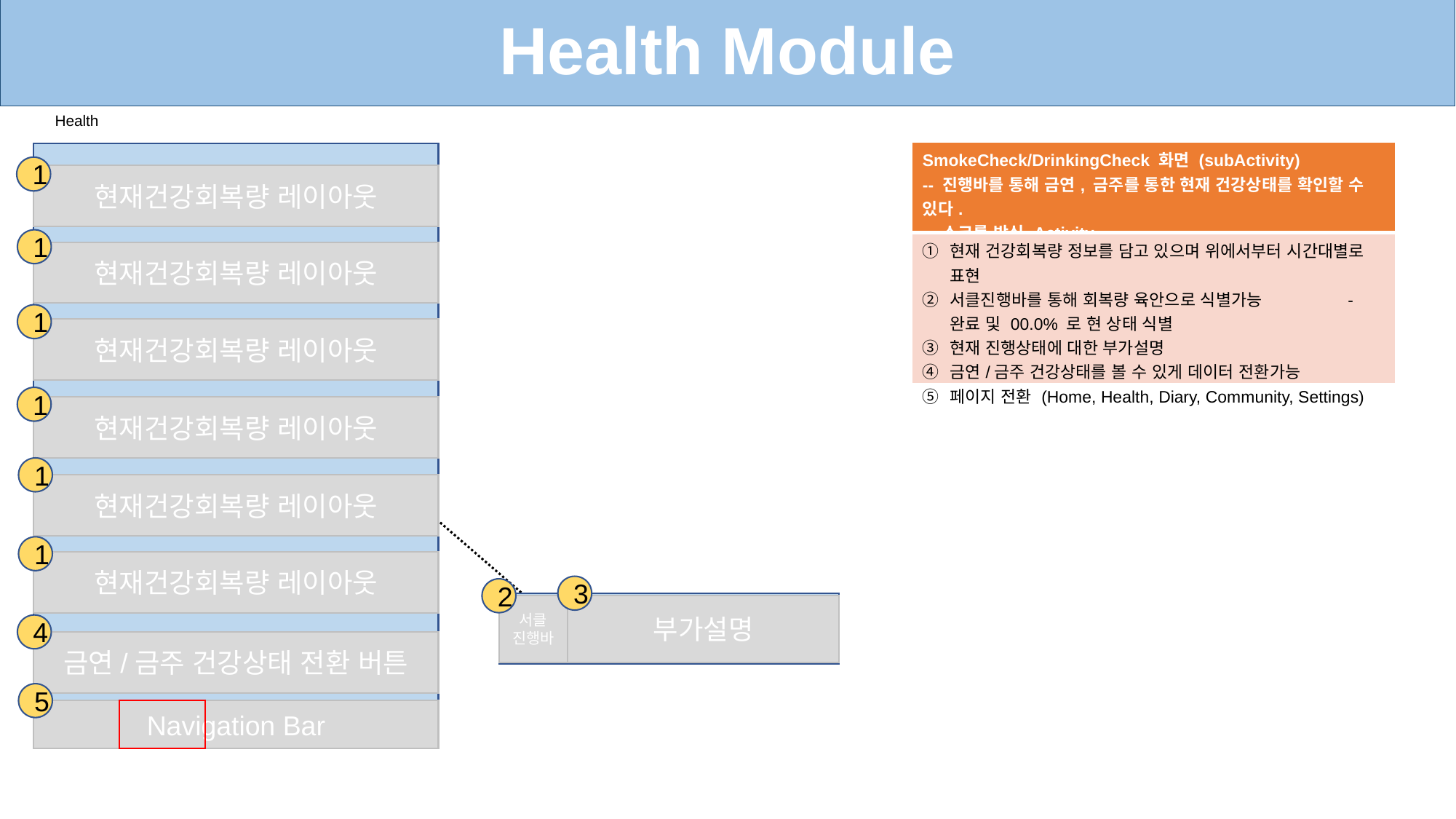

Health Module
Health
| SmokeCheck/DrinkingCheck 화면 (subActivity) -- 진행바를 통해 금연, 금주를 통한 현재 건강상태를 확인할 수 있다. -- 스크롤 방식 Activity |
| --- |
| 현재 건강회복량 정보를 담고 있으며 위에서부터 시간대별로 표현 서클진행바를 통해 회복량 육안으로 식별가능 - 완료 및 00.0% 로 현 상태 식별 현재 진행상태에 대한 부가설명 금연/금주 건강상태를 볼 수 있게 데이터 전환가능 페이지 전환 (Home, Health, Diary, Community, Settings) |

1
현재건강회복량 레이아웃
1
현재건강회복량 레이아웃
1
현재건강회복량 레이아웃
1
현재건강회복량 레이아웃
1
현재건강회복량 레이아웃
1
현재건강회복량 레이아웃
3
2

서클
진행바
부가설명
4
금연/금주 건강상태 전환 버튼
5
Navigation Bar